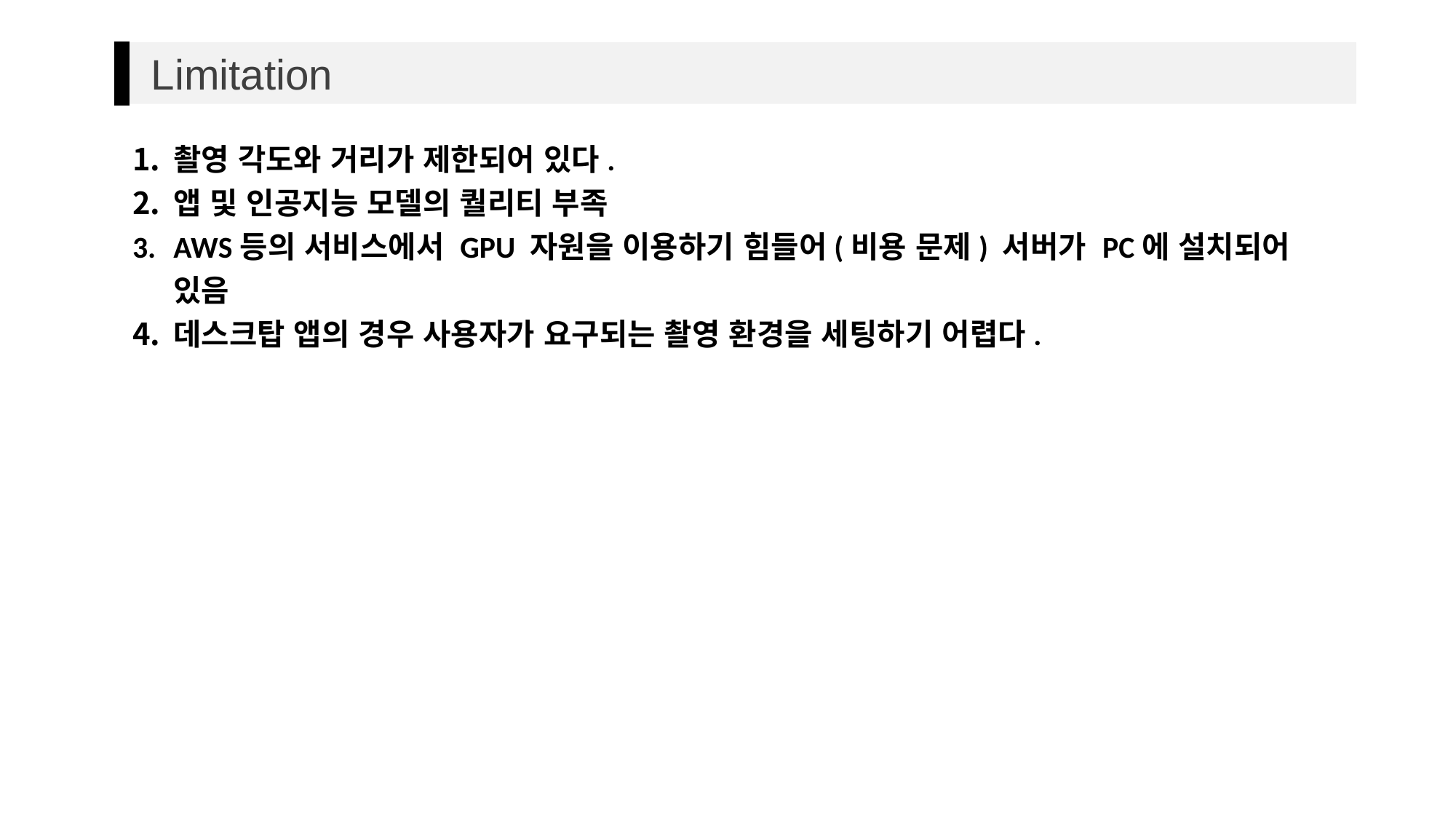

Limitation
촬영 각도와 거리가 제한되어 있다.
앱 및 인공지능 모델의 퀄리티 부족
AWS등의 서비스에서 GPU 자원을 이용하기 힘들어(비용 문제) 서버가 PC에 설치되어 있음
데스크탑 앱의 경우 사용자가 요구되는 촬영 환경을 세팅하기 어렵다.